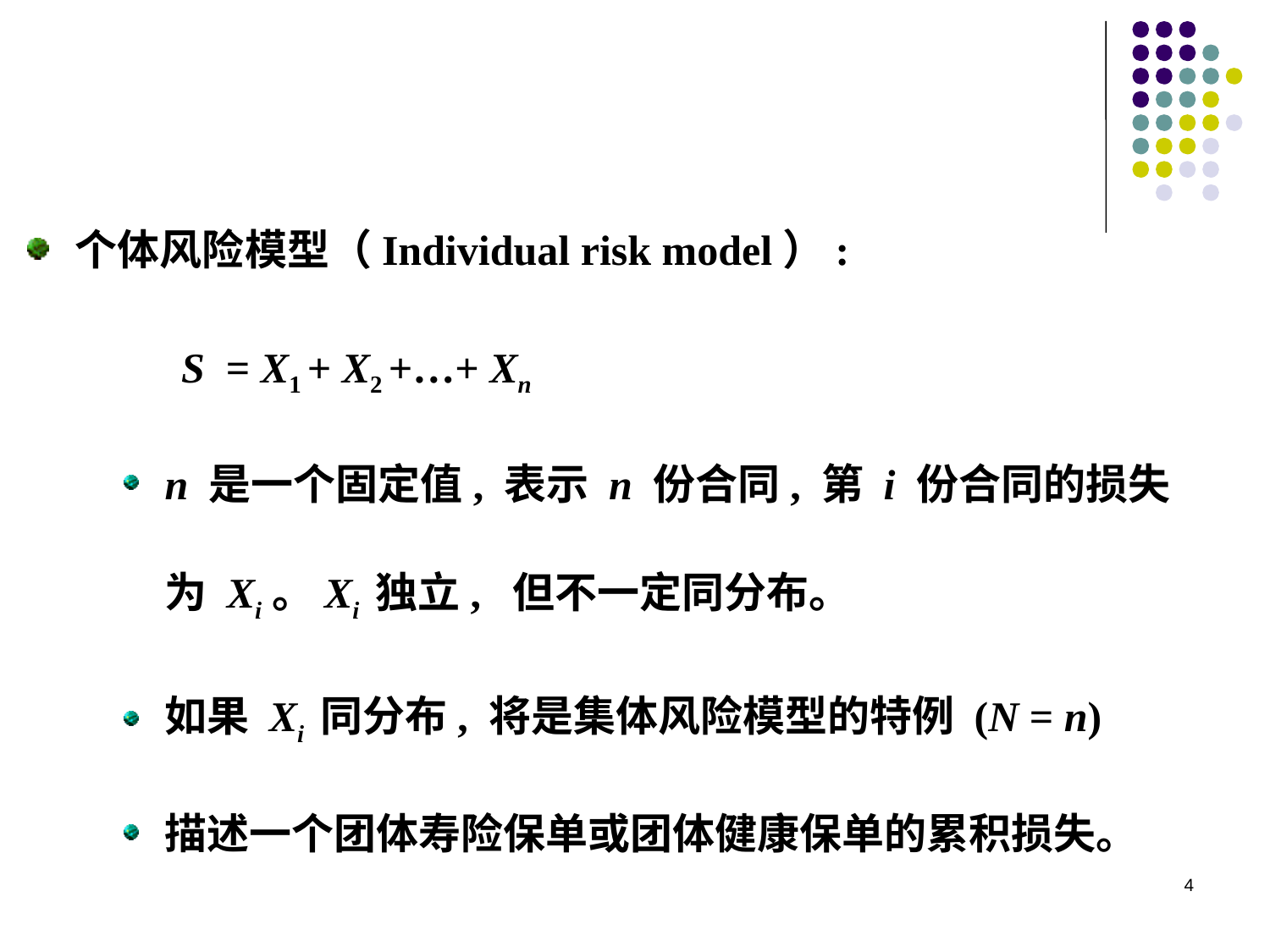

个体风险模型（Individual risk model）:
          S  = X1 + X2 +…+ Xn
n 是一个固定值, 表示 n 份合同, 第 i 份合同的损失为 Xi。Xi 独立,  但不一定同分布。
如果 Xi 同分布, 将是集体风险模型的特例 (N = n)
描述一个团体寿险保单或团体健康保单的累积损失。
4